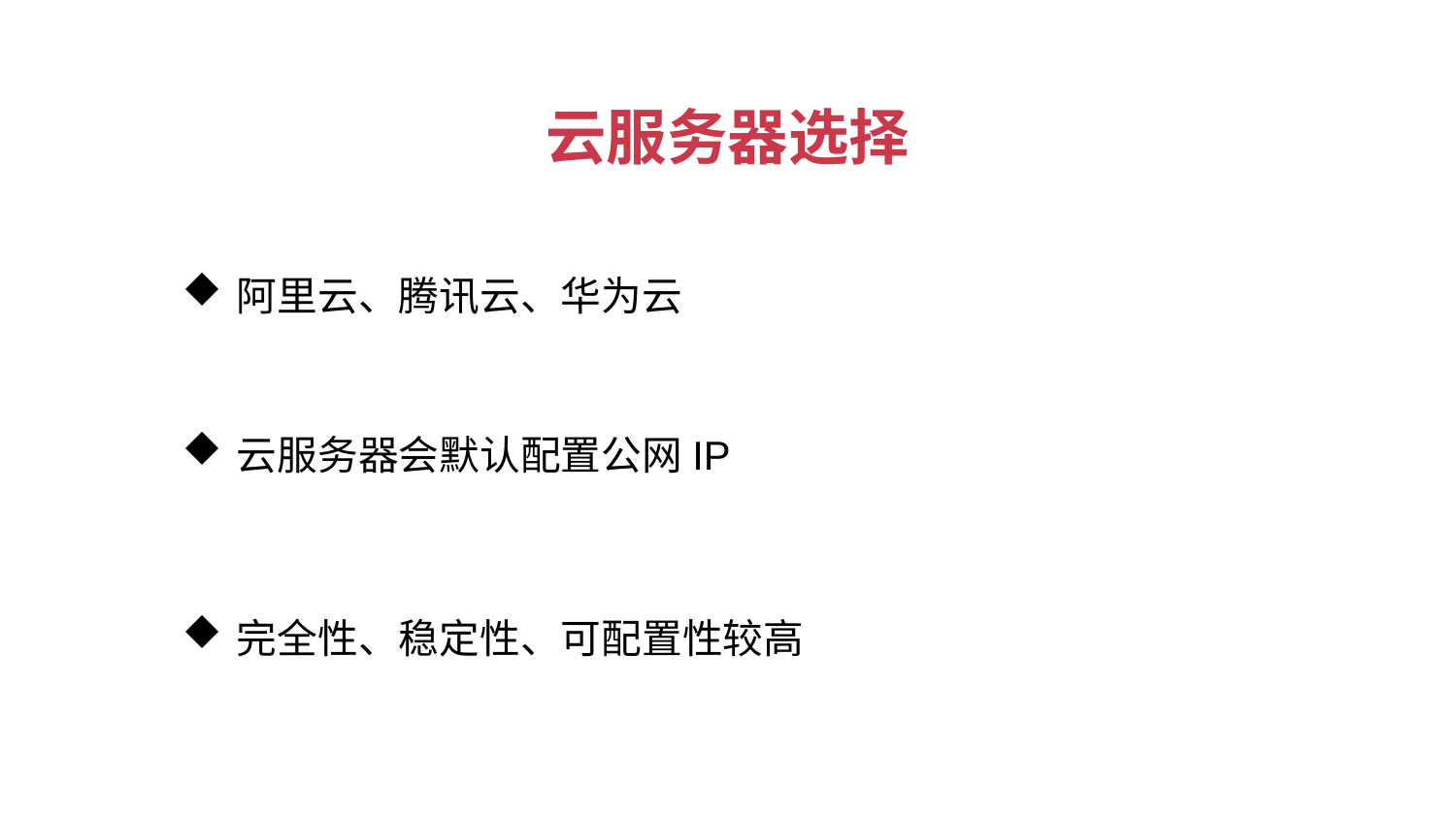

云服务器选择
阿里云、腾讯云、华为云
云服务器会默认配置公网IP
完全性、稳定性、可配置性较高